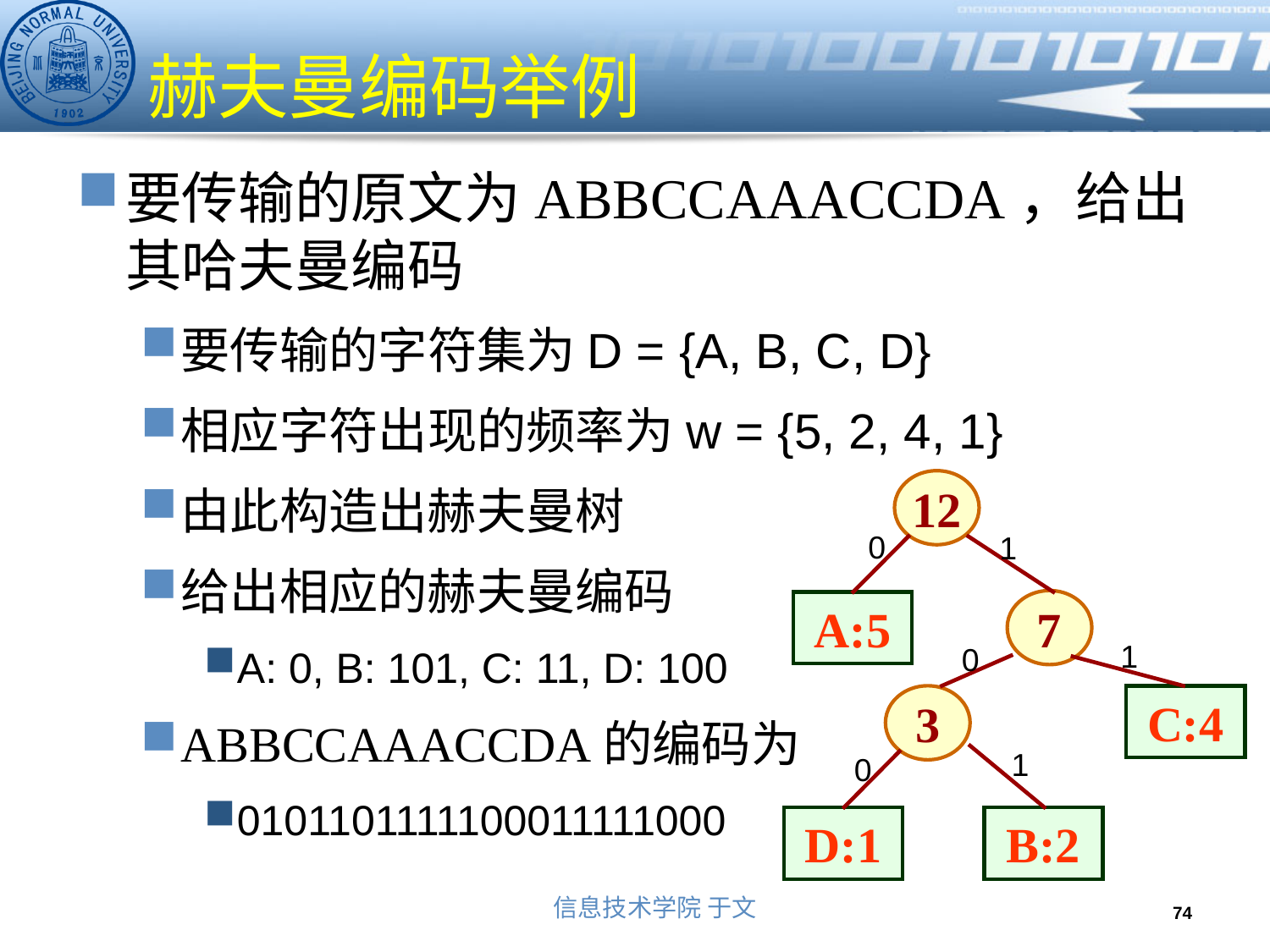

# 赫夫曼编码举例
要传输的原文为ABBCCAAACCDA，给出其哈夫曼编码
要传输的字符集为D = {A, B, C, D}
相应字符出现的频率为w = {5, 2, 4, 1}
由此构造出赫夫曼树
给出相应的赫夫曼编码
A: 0, B: 101, C: 11, D: 100
ABBCCAAACCDA的编码为
0101101111100011111000
12
0
1

7
A:5
1
0

3
C:4
1
0

D:1
B:2
74